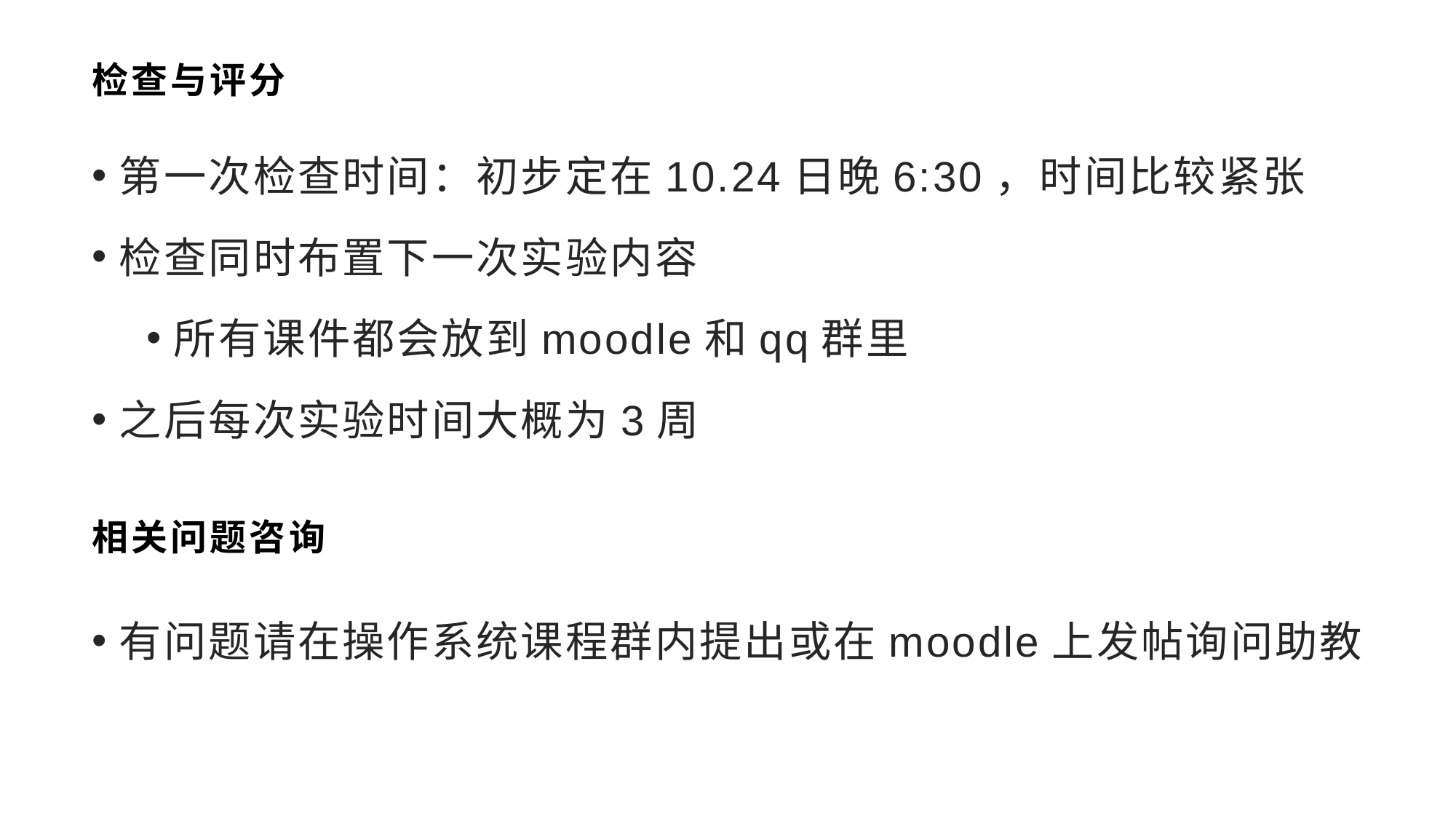

# 检查与评分
第一次检查时间：初步定在10.24日晚6:30，时间比较紧张
检查同时布置下一次实验内容
所有课件都会放到moodle和qq群里
之后每次实验时间大概为3周
相关问题咨询
有问题请在操作系统课程群内提出或在moodle上发帖询问助教